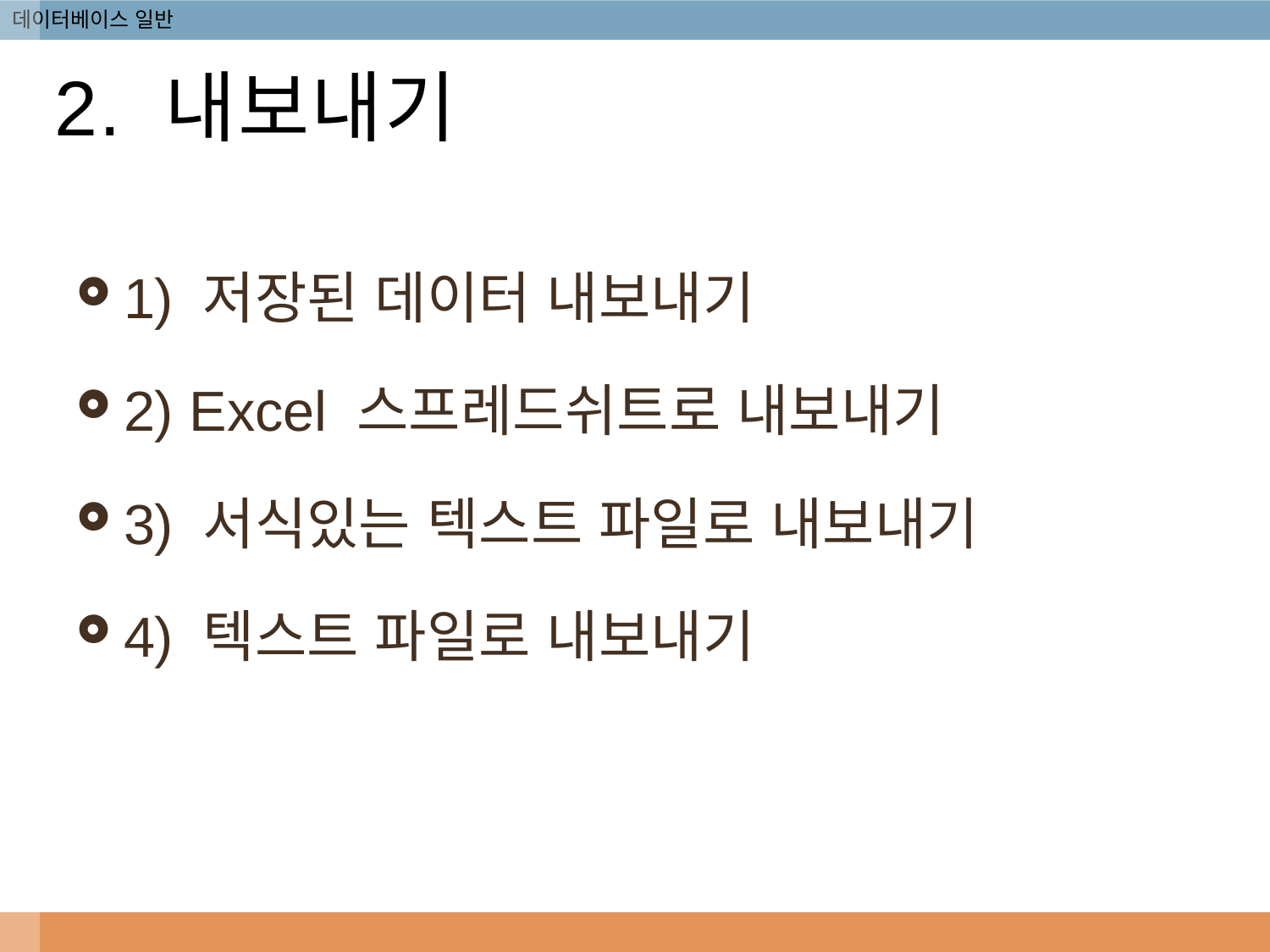

# 2. 내보내기
1) 저장된 데이터 내보내기
2) Excel 스프레드쉬트로 내보내기
3) 서식있는 텍스트 파일로 내보내기
4) 텍스트 파일로 내보내기